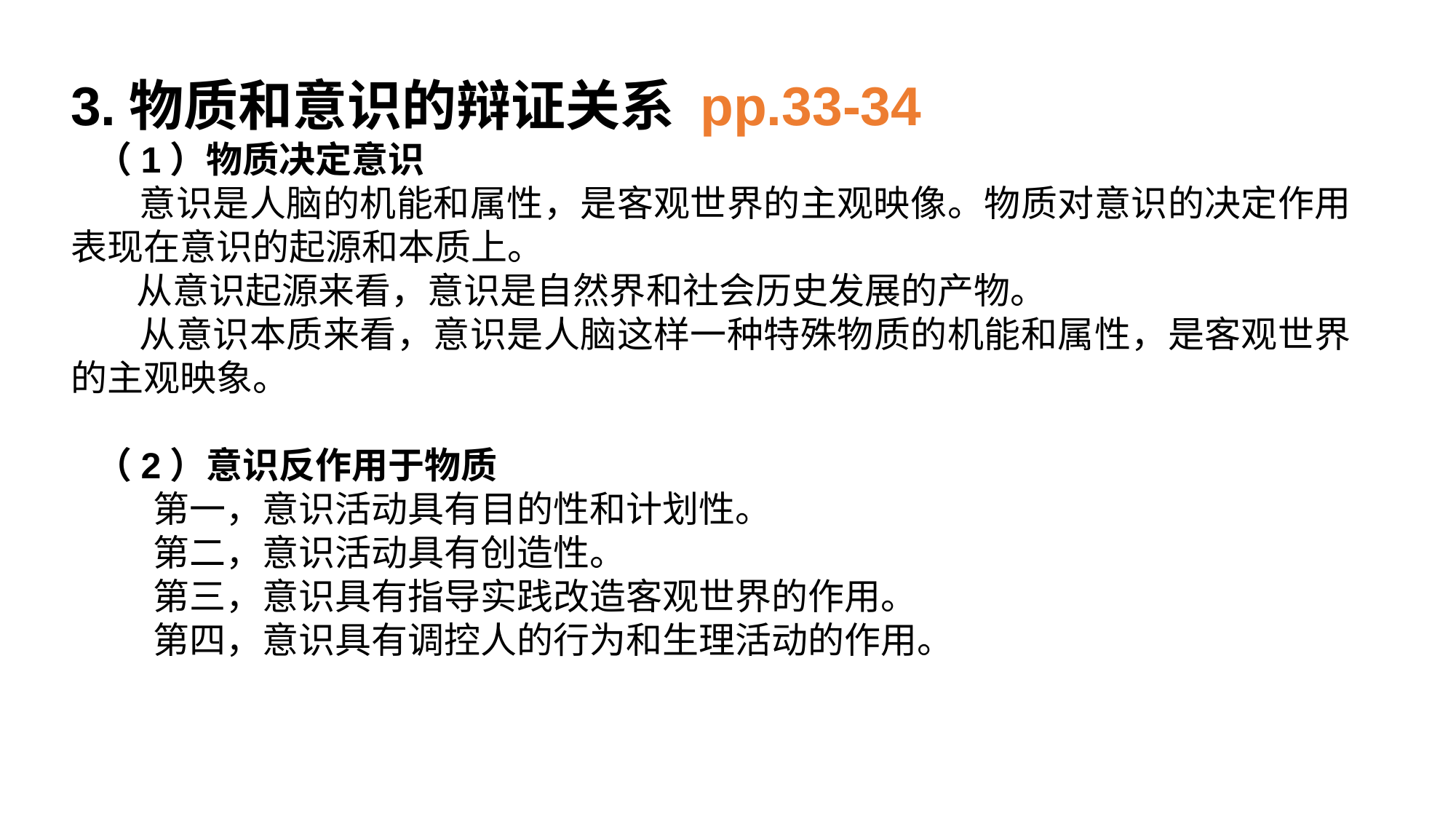

3.物质和意识的辩证关系 pp.33-34
  （1）物质决定意识
       意识是人脑的机能和属性，是客观世界的主观映像。物质对意识的决定作用表现在意识的起源和本质上。
       从意识起源来看，意识是自然界和社会历史发展的产物。
       从意识本质来看，意识是人脑这样一种特殊物质的机能和属性，是客观世界的主观映象。

  （2）意识反作用于物质
         第一，意识活动具有目的性和计划性。
         第二，意识活动具有创造性。
         第三，意识具有指导实践改造客观世界的作用。
         第四，意识具有调控人的行为和生理活动的作用。